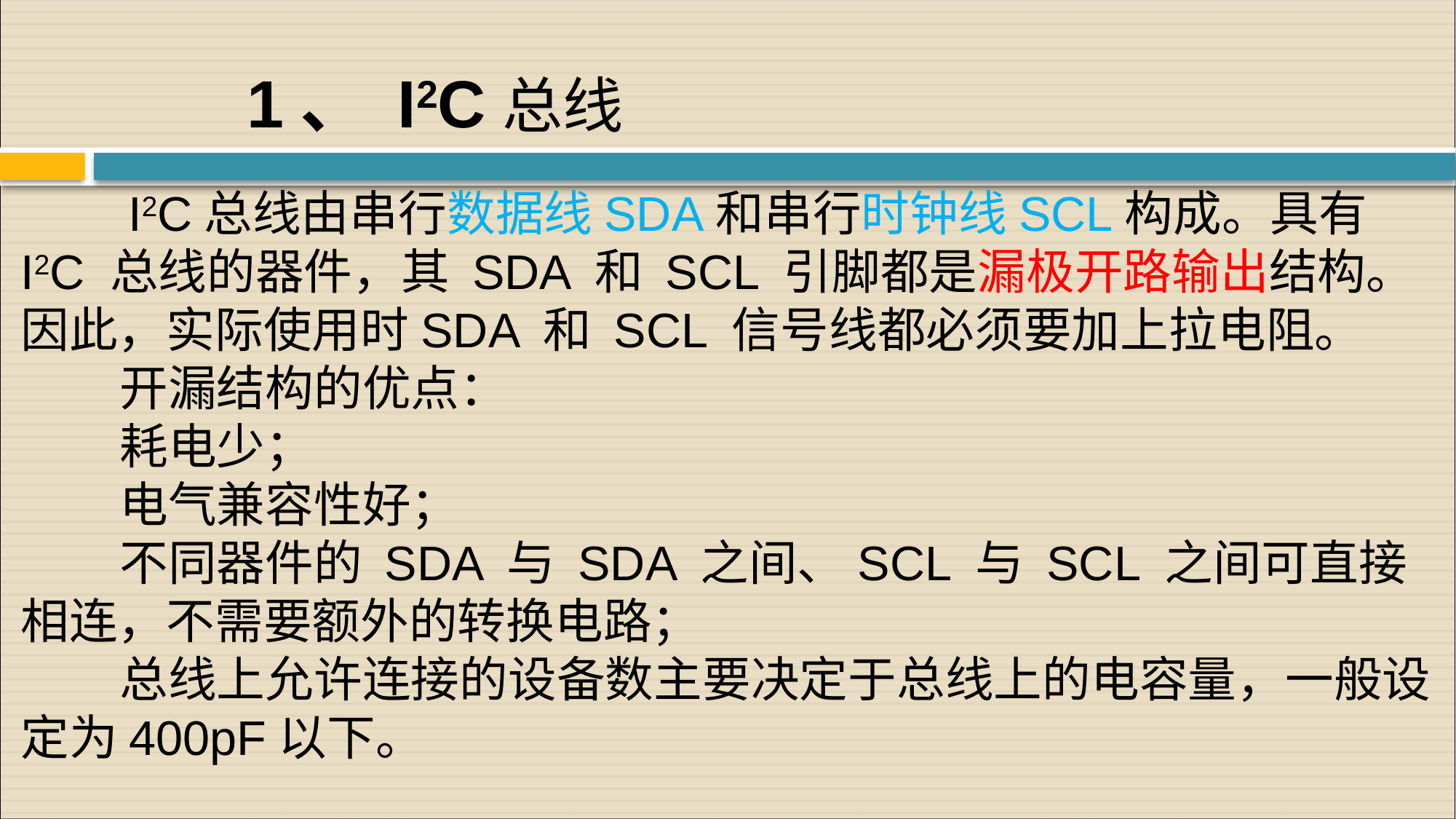

1、 I2C总线
        I2C总线由串行数据线SDA和串行时钟线SCL构成。具有 I2C 总线的器件，其 SDA 和 SCL 引脚都是漏极开路输出结构。因此，实际使用时SDA 和 SCL 信号线都必须要加上拉电阻。
        开漏结构的优点：
        耗电少；
        电气兼容性好；
        不同器件的 SDA 与 SDA 之间、SCL 与 SCL 之间可直接相连，不需要额外的转换电路；
        总线上允许连接的设备数主要决定于总线上的电容量，一般设定为400pF以下。